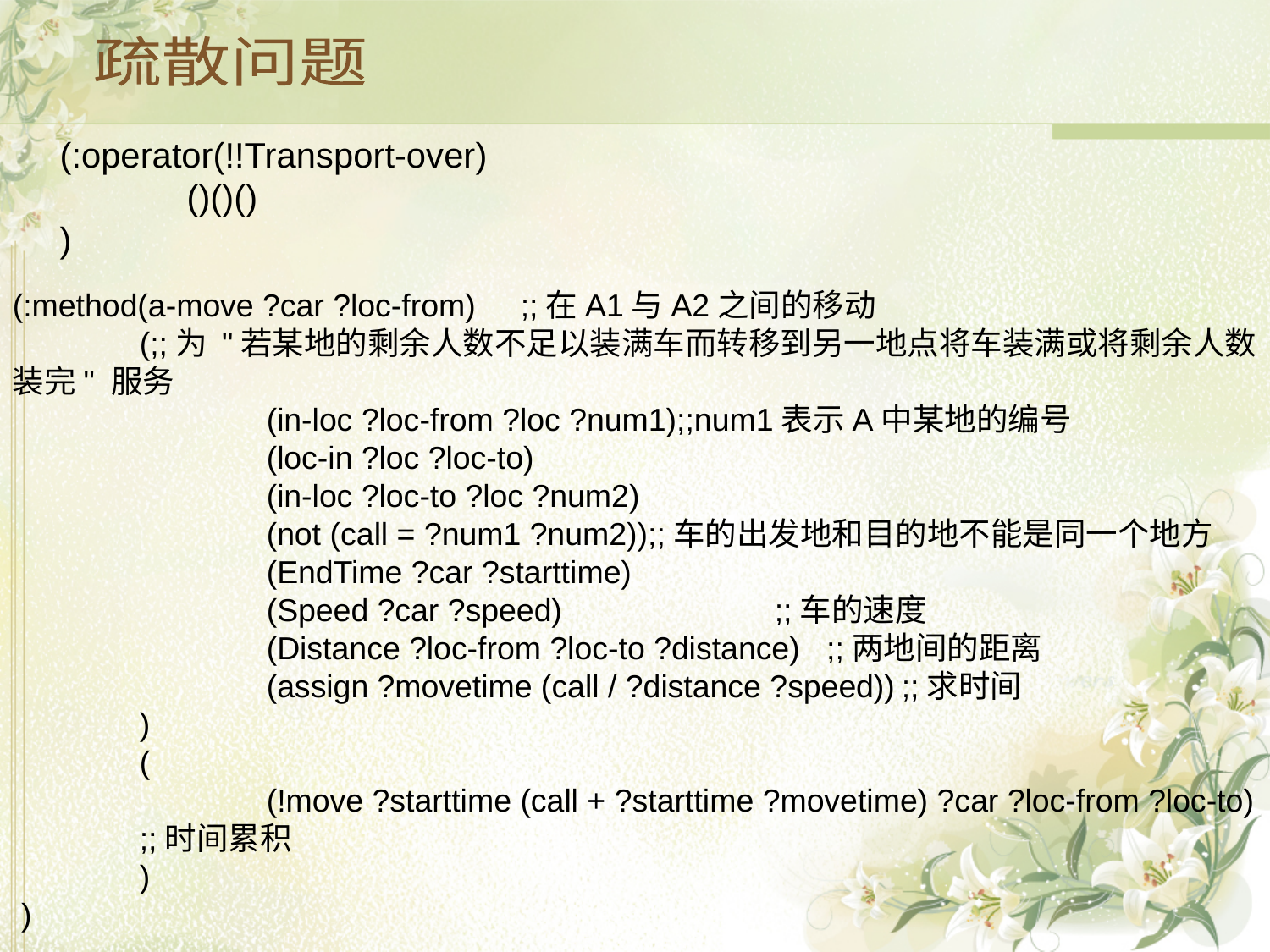

疏散问题
(:operator(!!Transport-over)
	()()()
)
(:method(a-move ?car ?loc-from)	;;在A1与A2之间的移动
	(;;为 "若某地的剩余人数不足以装满车而转移到另一地点将车装满或将剩余人数装完" 服务
  		(in-loc ?loc-from ?loc ?num1);;num1表示A中某地的编号
   		(loc-in ?loc ?loc-to)
   		(in-loc ?loc-to ?loc ?num2)
   		(not (call = ?num1 ?num2));;车的出发地和目的地不能是同一个地方
   		(EndTime ?car ?starttime)
  		(Speed ?car ?speed)		;;车的速度
   		(Distance ?loc-from ?loc-to ?distance)   ;;两地间的距离
   		(assign ?movetime (call / ?distance ?speed))	;;求时间
	)
	(
		(!move ?starttime (call + ?starttime ?movetime) ?car ?loc-from ?loc-to)	;;时间累积
	)
 )